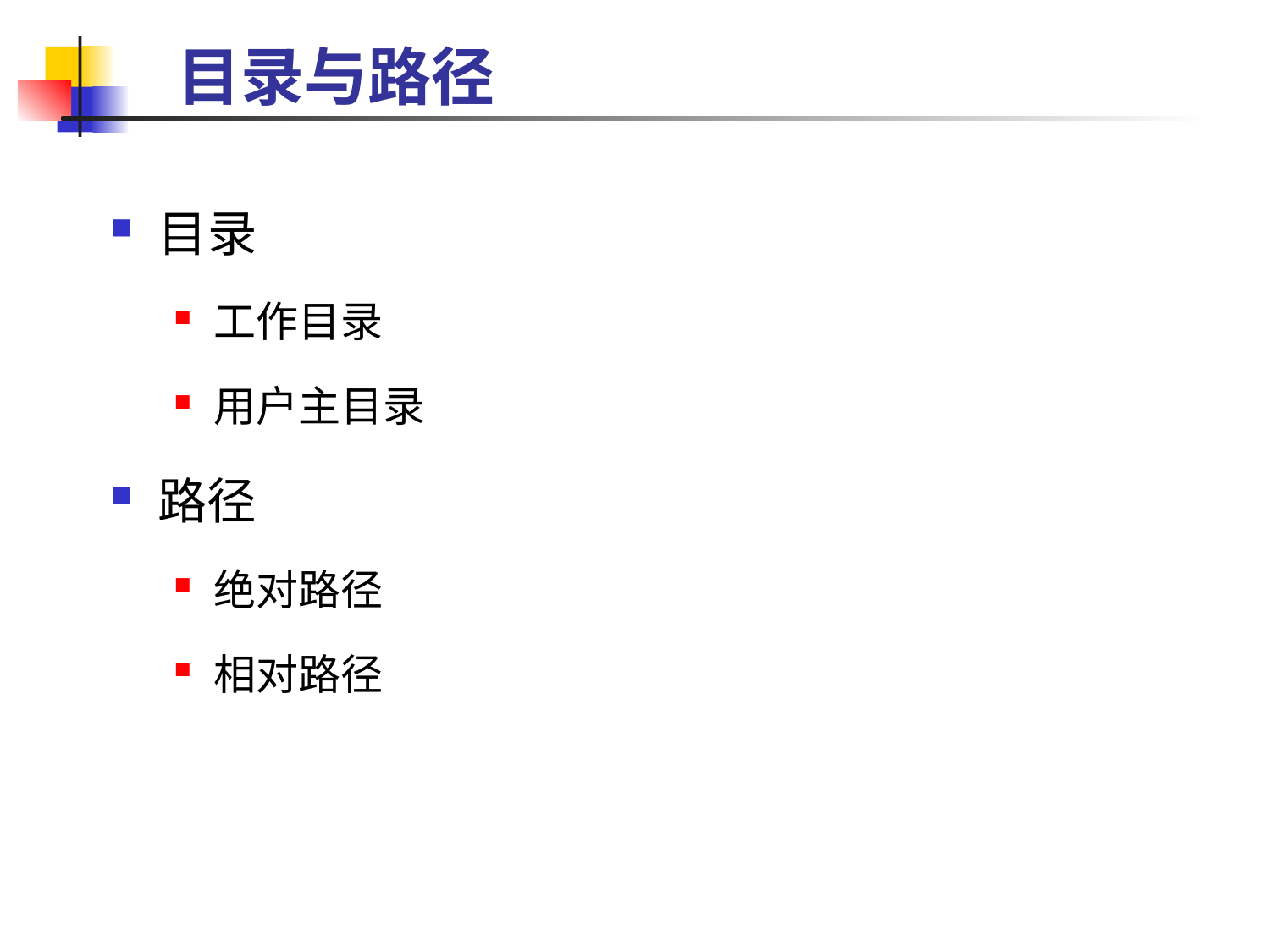

# 目录与路径
目录
工作目录
用户主目录
路径
绝对路径
相对路径